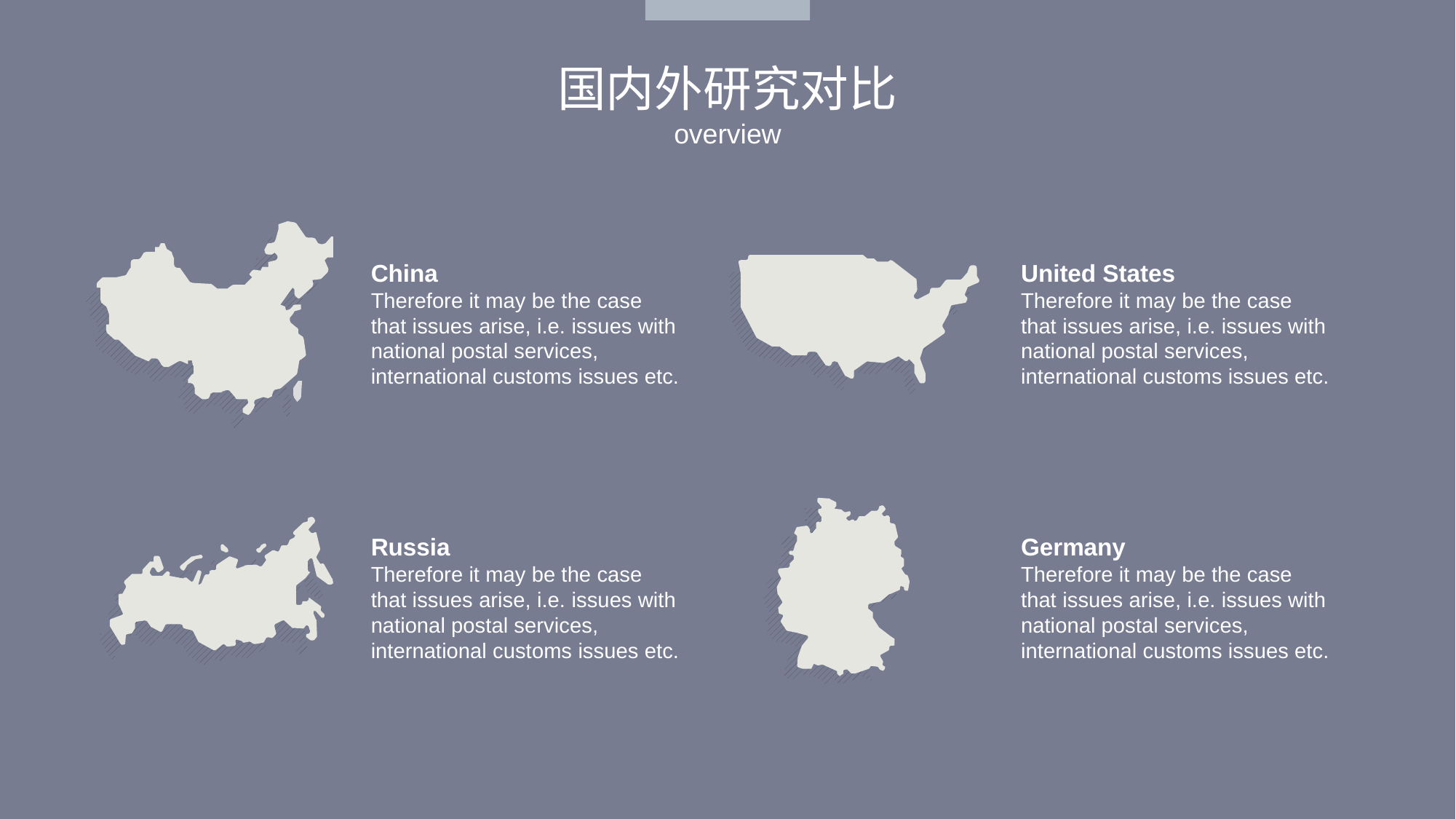

国内外研究对比
overview

China
Therefore it may be the case that issues arise, i.e. issues with national postal services, international customs issues etc.
United States
Therefore it may be the case that issues arise, i.e. issues with national postal services, international customs issues etc.

Russia
Therefore it may be the case that issues arise, i.e. issues with national postal services, international customs issues etc.
Germany
Therefore it may be the case that issues arise, i.e. issues with national postal services, international customs issues etc.